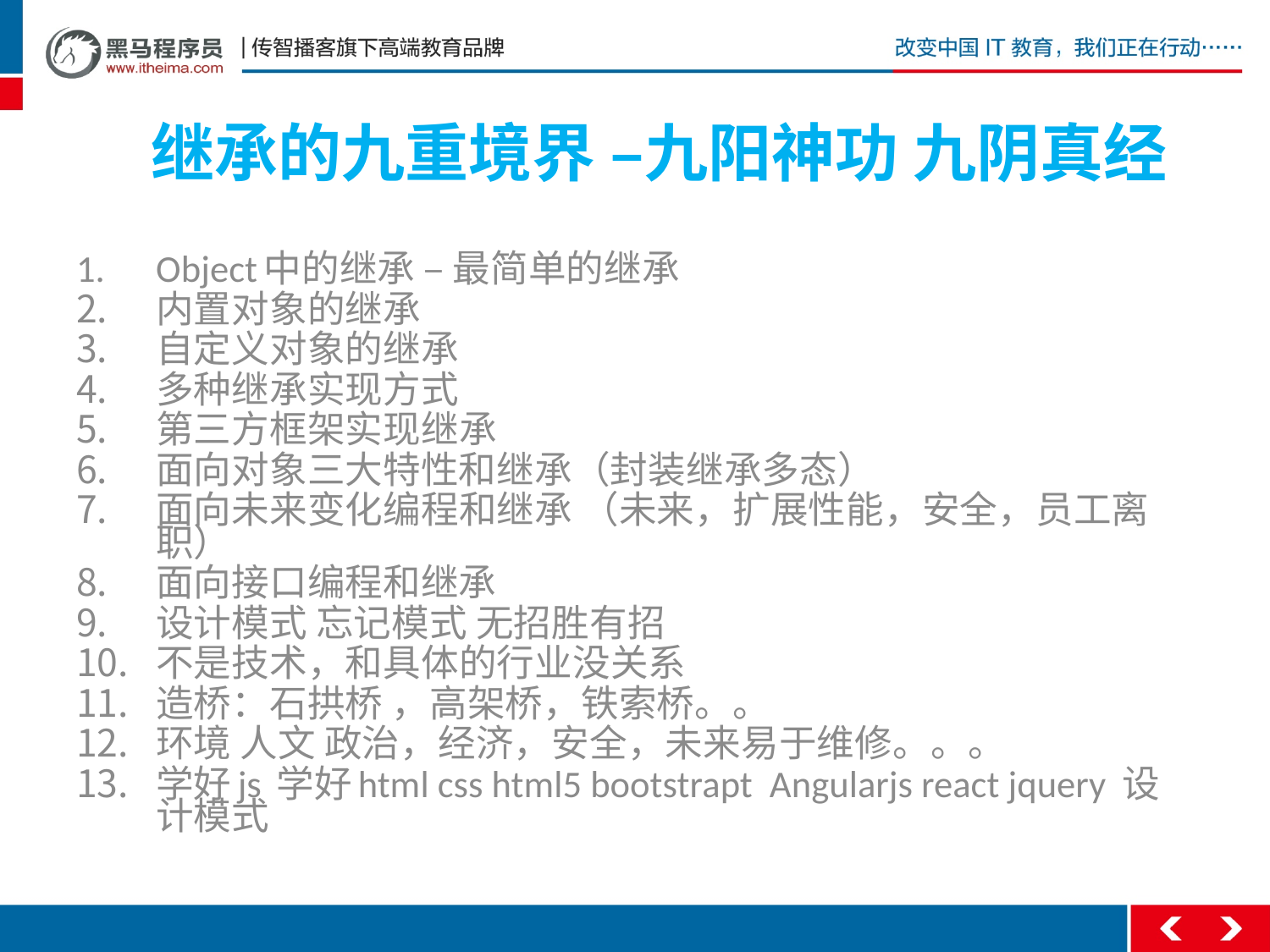

# 继承的九重境界 –九阳神功 九阴真经
Object中的继承 – 最简单的继承
内置对象的继承
自定义对象的继承
多种继承实现方式
第三方框架实现继承
面向对象三大特性和继承（封装继承多态）
面向未来变化编程和继承 （未来，扩展性能，安全，员工离职）
面向接口编程和继承
设计模式 忘记模式 无招胜有招
不是技术，和具体的行业没关系
造桥：石拱桥 ，高架桥，铁索桥。。
环境 人文 政治，经济，安全，未来易于维修。。。
学好js 学好html css html5 bootstrapt  Angularjs react jquery 设计模式